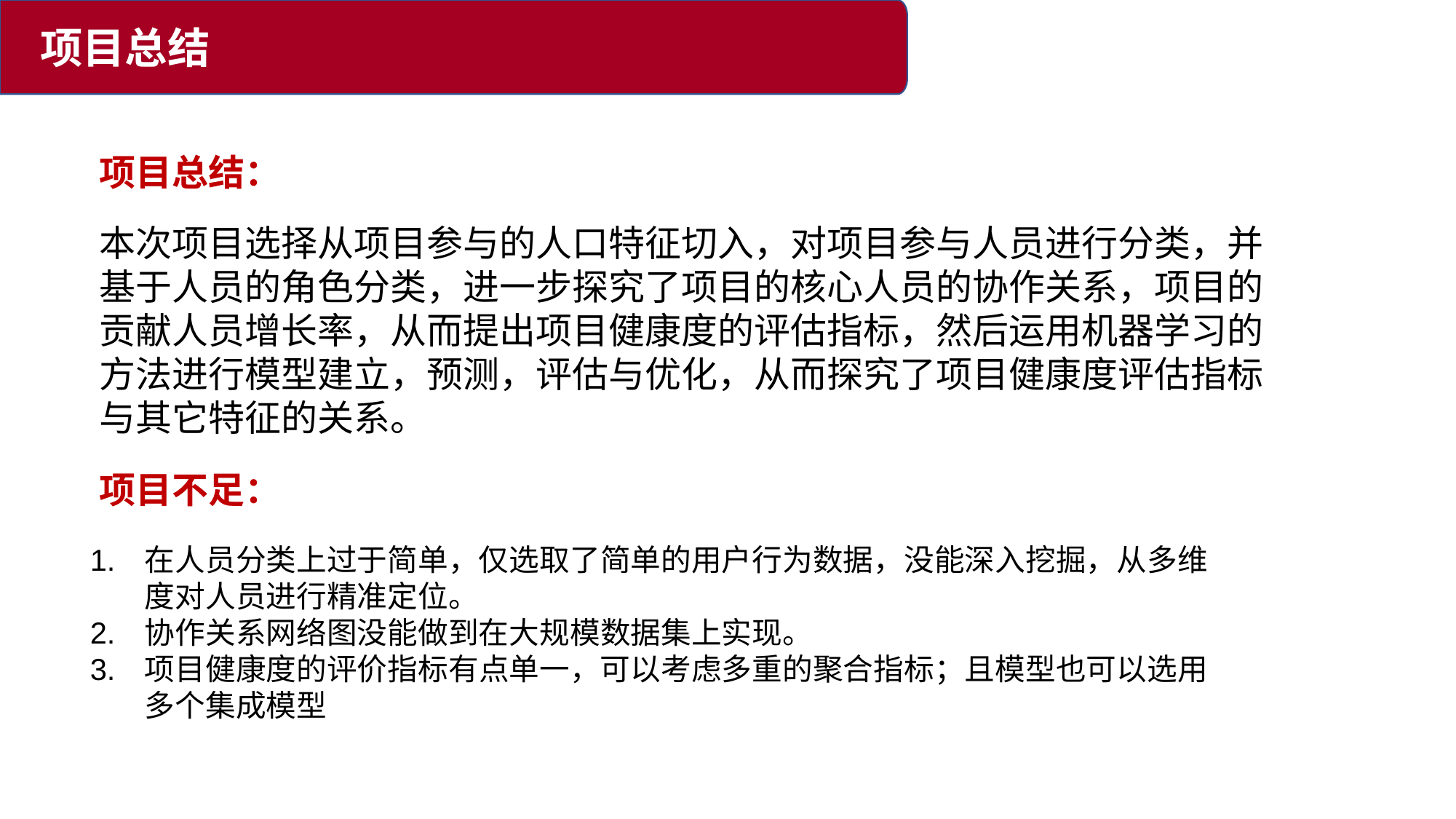

项目总结
项目总结：
本次项目选择从项目参与的人口特征切入，对项目参与人员进行分类，并基于人员的角色分类，进一步探究了项目的核心人员的协作关系，项目的贡献人员增长率，从而提出项目健康度的评估指标，然后运用机器学习的方法进行模型建立，预测，评估与优化，从而探究了项目健康度评估指标与其它特征的关系。
项目不足：
在人员分类上过于简单，仅选取了简单的用户行为数据，没能深入挖掘，从多维度对人员进行精准定位。
协作关系网络图没能做到在大规模数据集上实现。
项目健康度的评价指标有点单一，可以考虑多重的聚合指标；且模型也可以选用多个集成模型